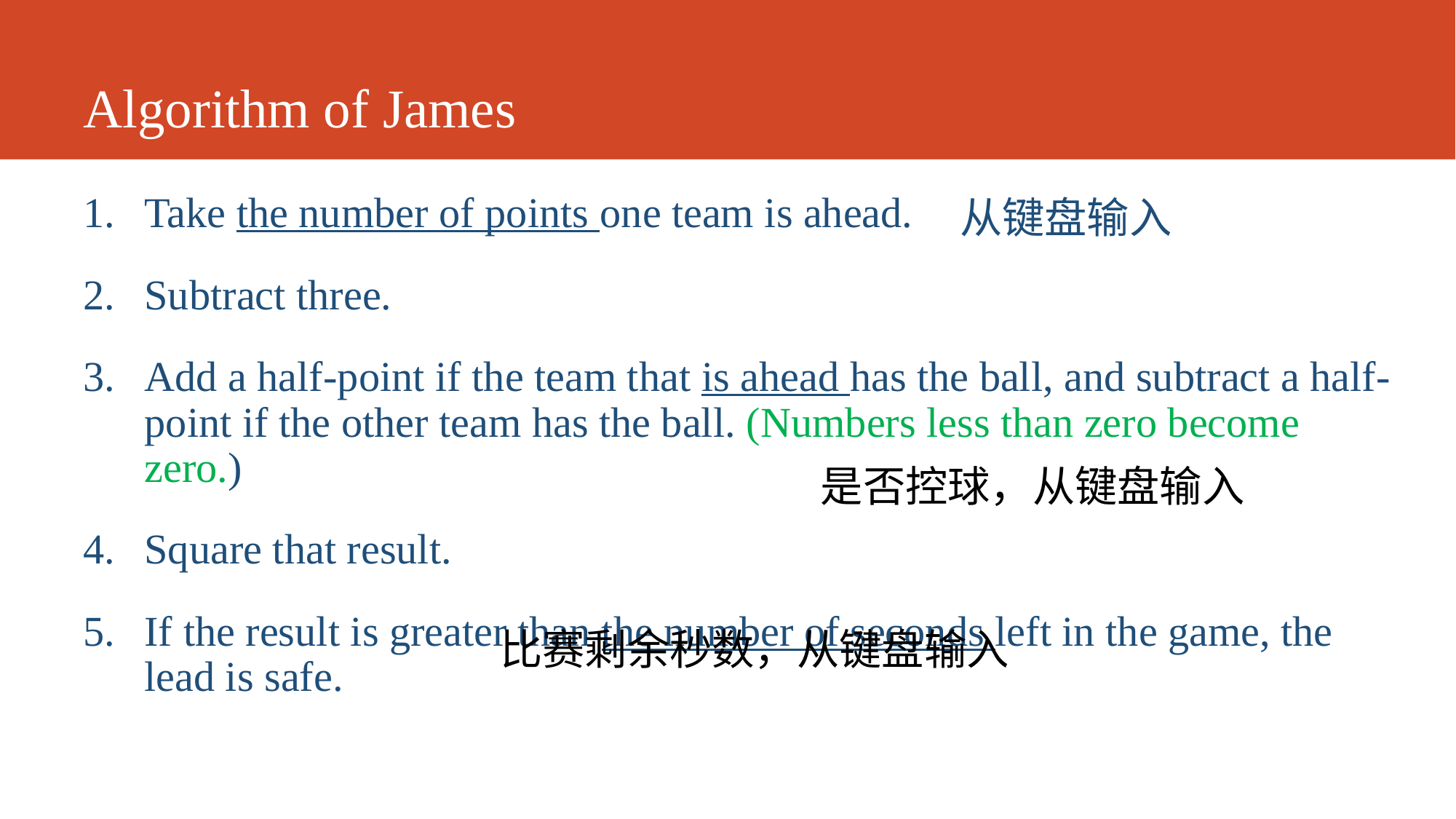

# Algorithm of James
Take the number of points one team is ahead.
Subtract three.
Add a half-point if the team that is ahead has the ball, and subtract a half-point if the other team has the ball. (Numbers less than zero become zero.)
Square that result.
If the result is greater than the number of seconds left in the game, the lead is safe.
从键盘输入
是否控球，从键盘输入
比赛剩余秒数，从键盘输入